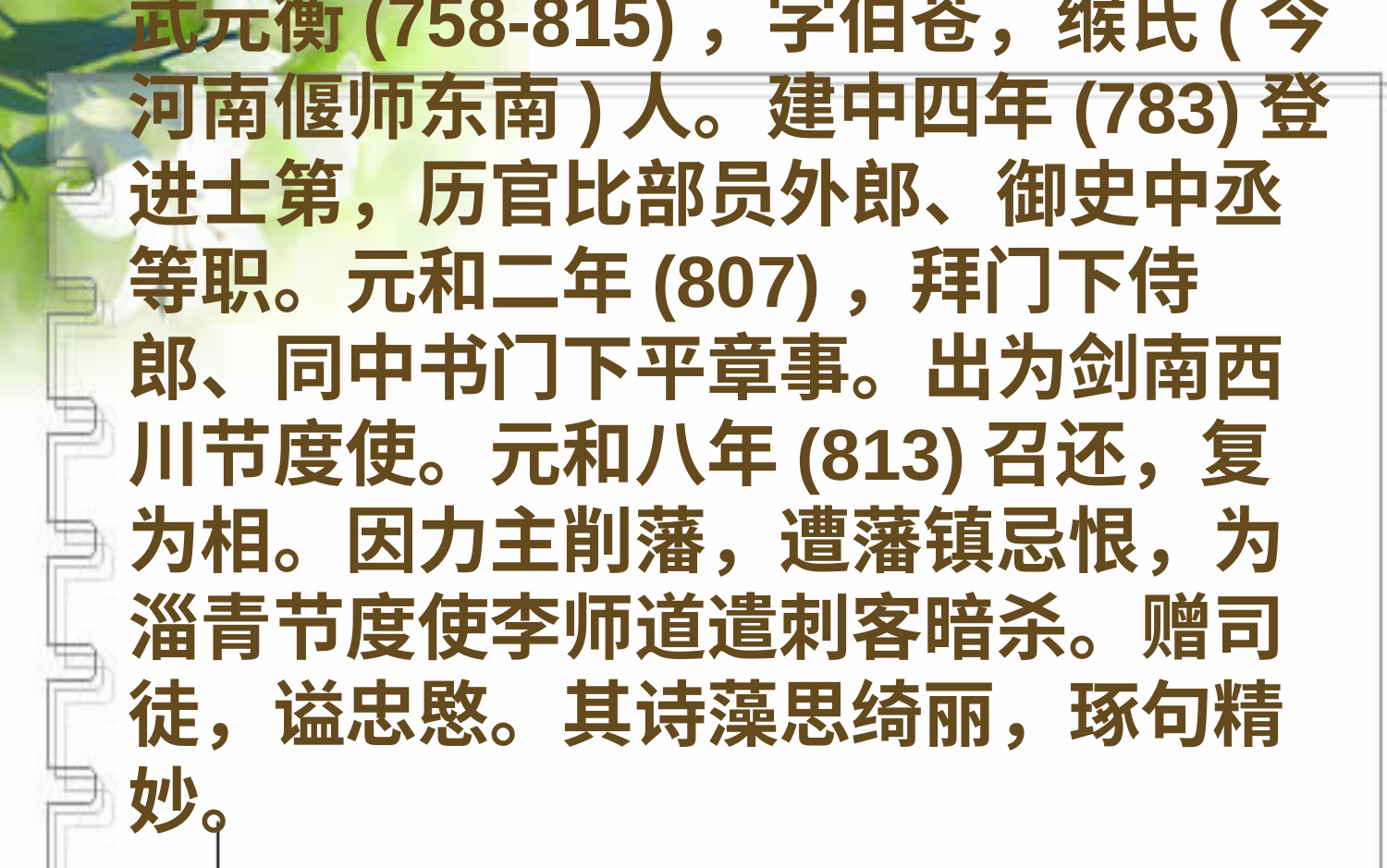

# 武元衡(758-815)，字伯苍，缑氏(今河南偃师东南)人。建中四年(783)登进士第，历官比部员外郎、御史中丞等职。元和二年(807)，拜门下侍郎、同中书门下平章事。出为剑南西川节度使。元和八年(813)召还，复为相。因力主削藩，遭藩镇忌恨，为淄青节度使李师道遣刺客暗杀。赠司徒，谥忠愍。其诗藻思绮丽，琢句精妙。